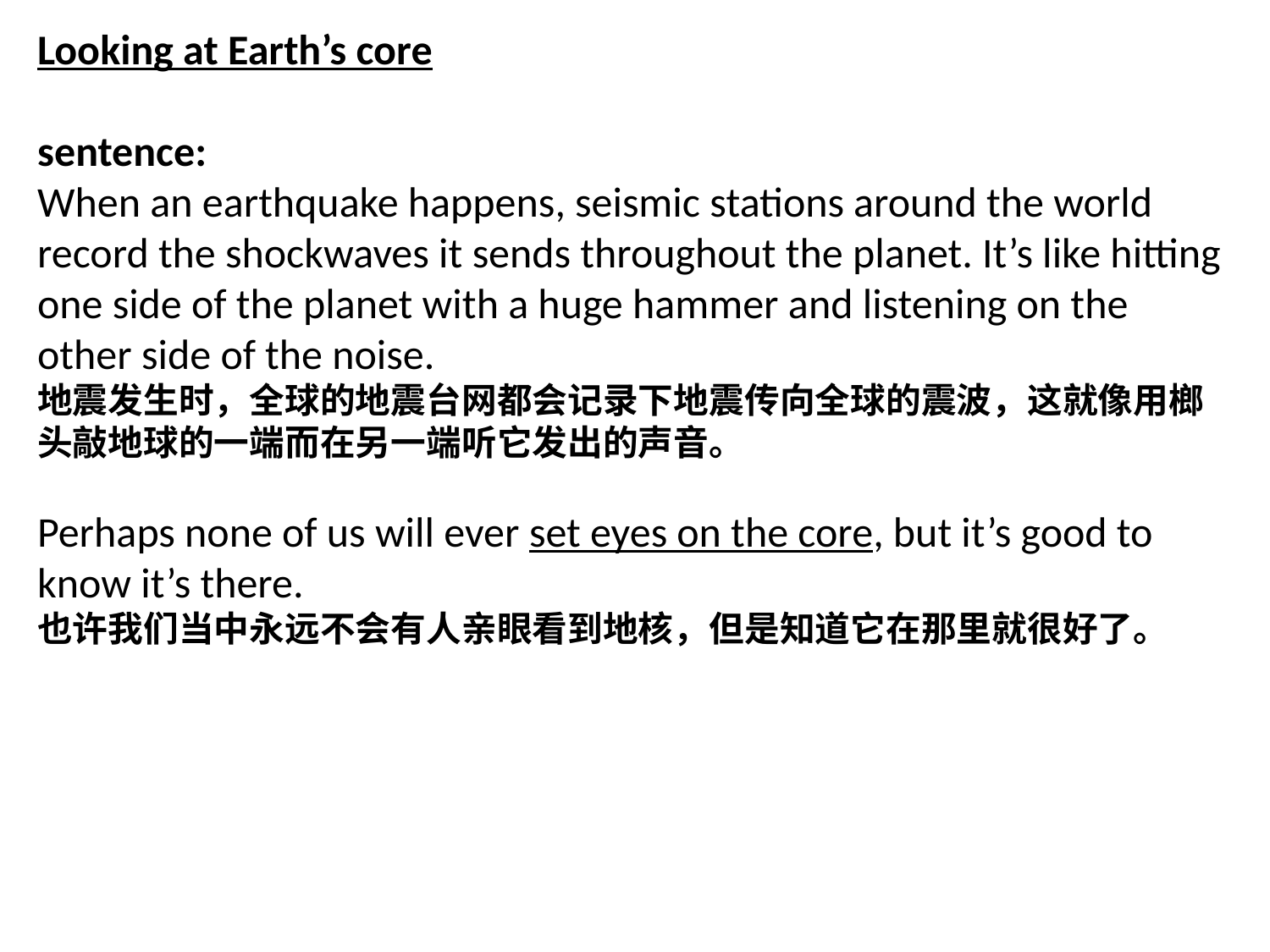

Looking at Earth’s core

sentence:
When an earthquake happens, seismic stations around the world record the shockwaves it sends throughout the planet. It’s like hitting one side of the planet with a huge hammer and listening on the other side of the noise.
地震发生时，全球的地震台网都会记录下地震传向全球的震波，这就像用榔头敲地球的一端而在另一端听它发出的声音。

Perhaps none of us will ever set eyes on the core, but it’s good to know it’s there.
也许我们当中永远不会有人亲眼看到地核，但是知道它在那里就很好了。